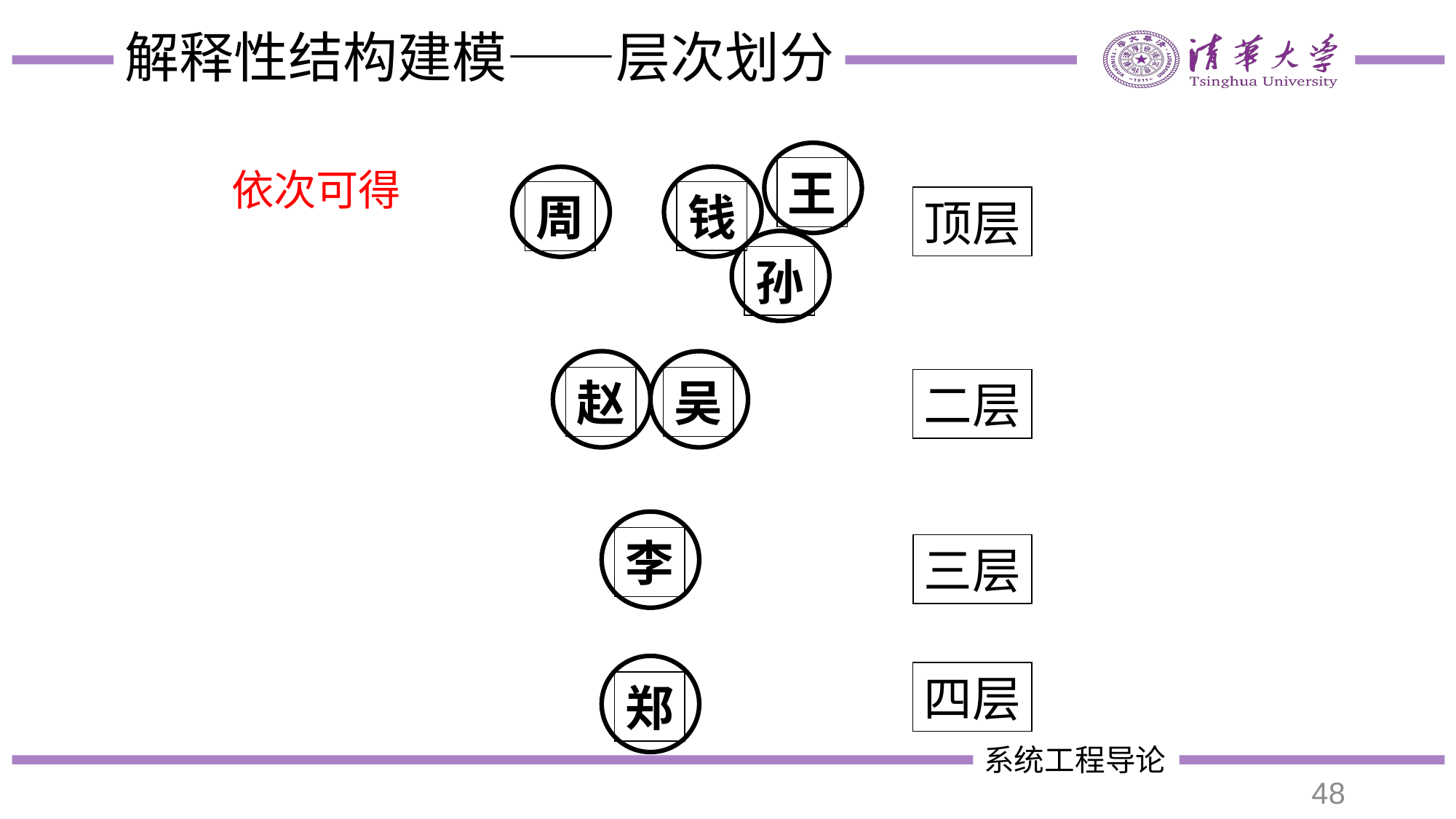

# 解释性结构建模——层次划分

王

钱

周
顶层
二层
三层
四层

孙

赵

吴

李

郑
依次可得
48